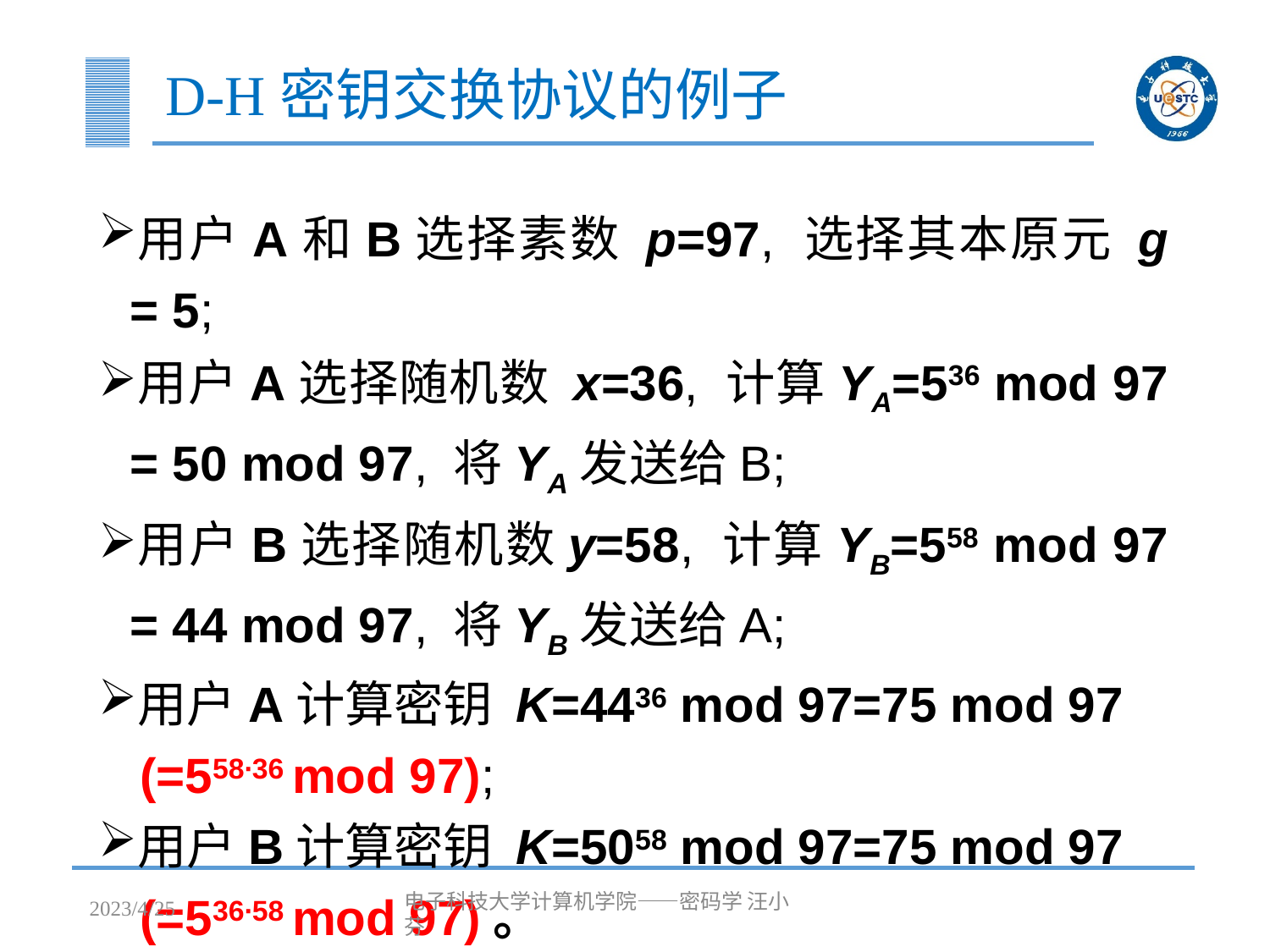

# D-H密钥交换协议的例子
用户A和B选择素数 p=97, 选择其本原元 g = 5;
用户A选择随机数 x=36, 计算YA=536 mod 97 = 50 mod 97, 将YA发送给B;
用户B选择随机数y=58, 计算YB=558 mod 97 = 44 mod 97, 将YB发送给A;
用户A计算密钥 K=4436 mod 97=75 mod 97
   (=558∙36 mod 97);
用户B计算密钥 K=5058 mod 97=75 mod 97
   (=536∙58 mod 97)。
2023/4/25
电子科技大学计算机学院——密码学 汪小芬